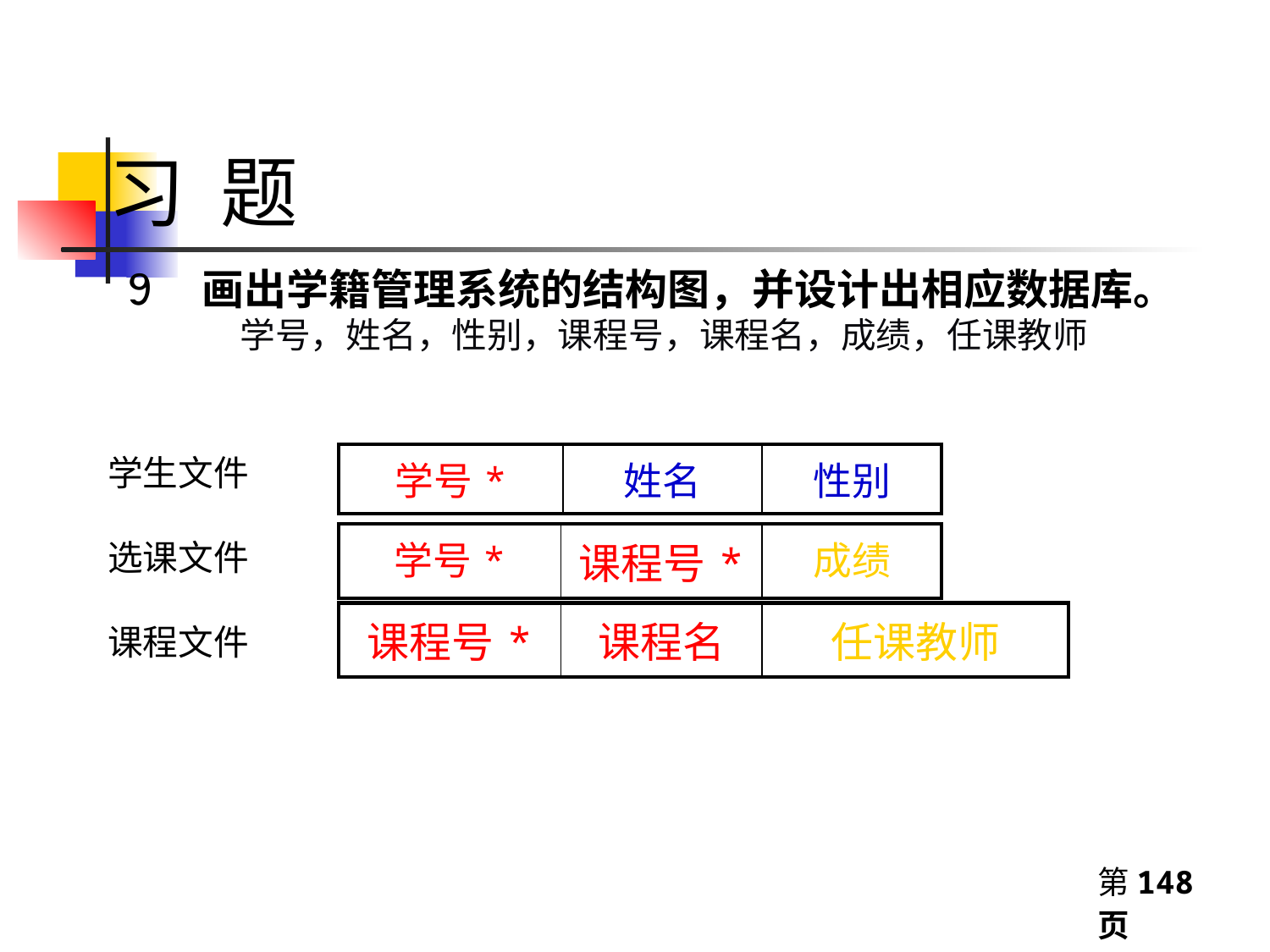

# 习  题
9   画出学籍管理系统的结构图，并设计出相应数据库。
学号，姓名，性别，课程号，课程名，成绩，任课教师

学生文件

选课文件

课程文件
| 学号\* | 姓名 | 性别 |
| --- | --- | --- |
| 学号\* | 课程号\* | 成绩 |
| --- | --- | --- |
| 课程号\* | 课程名 | 任课教师 |
| --- | --- | --- |